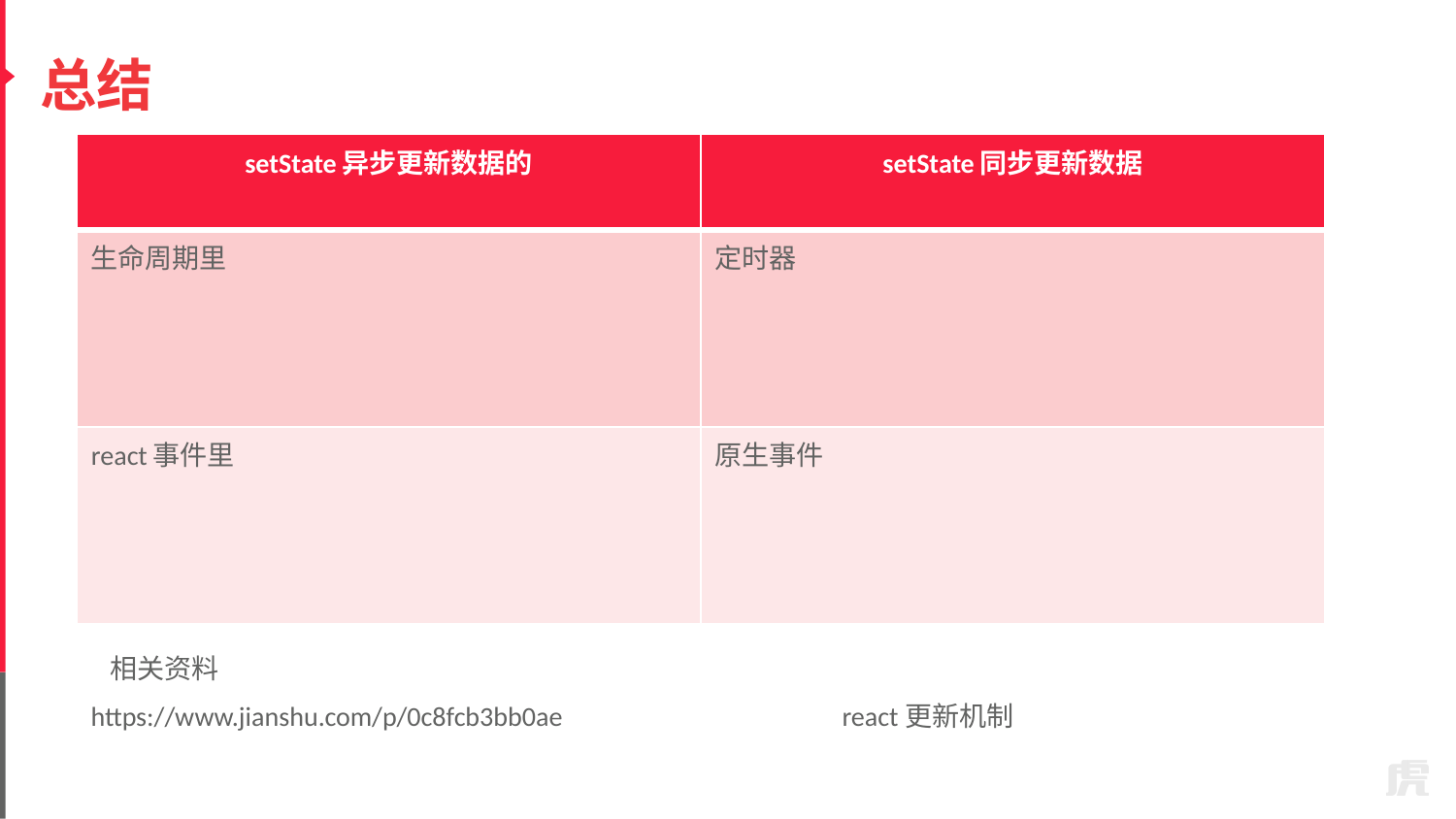

# 总结
| setState异步更新数据的 | setState同步更新数据 |
| --- | --- |
| 生命周期里 | 定时器 |
| react事件里 | 原生事件 |
相关资料
https://www.jianshu.com/p/0c8fcb3bb0ae                                              react更新机制